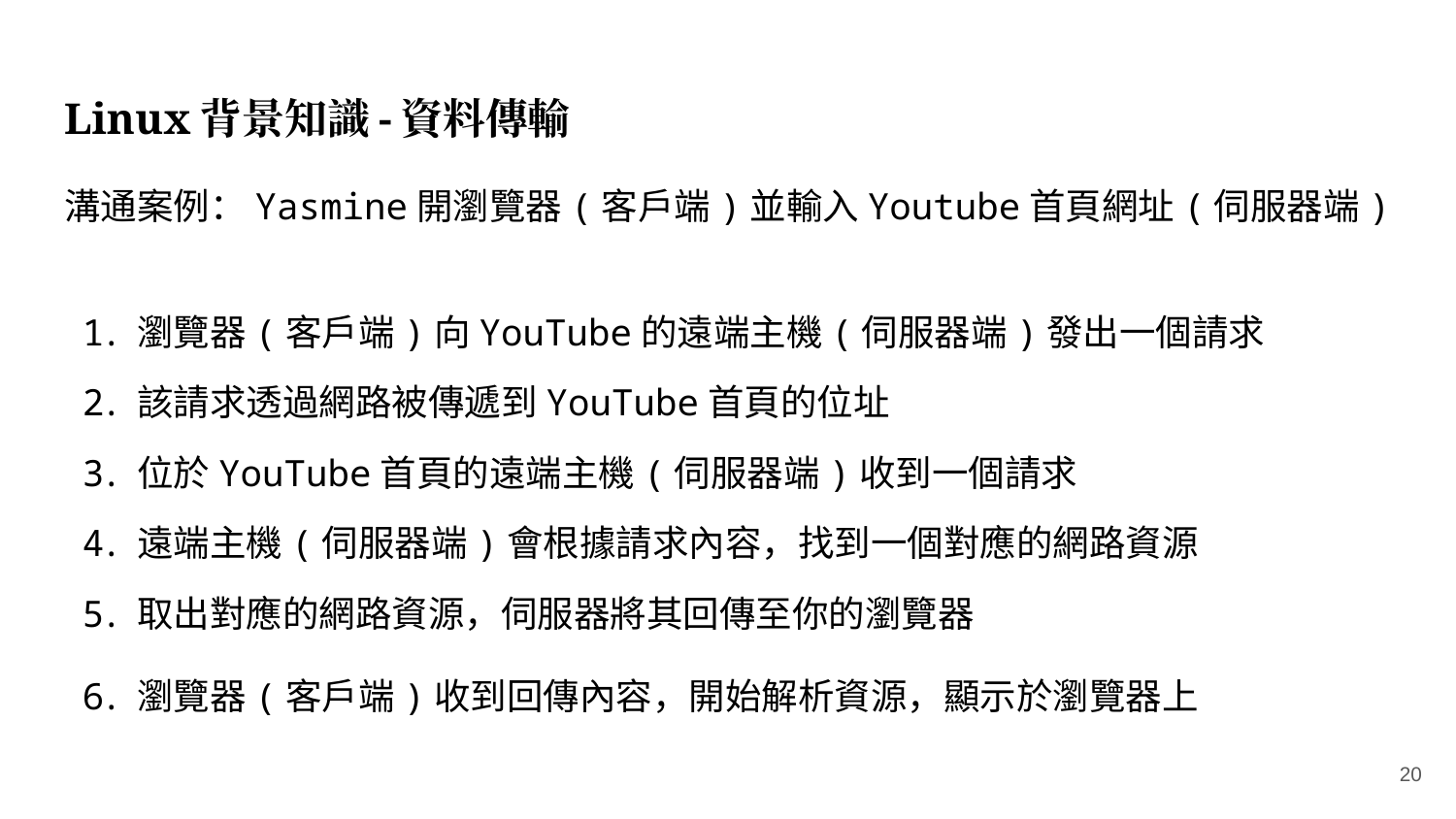

# Linux背景知識-資料傳輸
溝通案例：Yasmine開瀏覽器(客戶端)並輸入Youtube首頁網址(伺服器端)
瀏覽器(客戶端)向YouTube的遠端主機(伺服器端)發出一個請求
該請求透過網路被傳遞到YouTube首頁的位址
位於YouTube首頁的遠端主機(伺服器端)收到一個請求
遠端主機(伺服器端)會根據請求內容，找到一個對應的網路資源
取出對應的網路資源，伺服器將其回傳至你的瀏覽器
瀏覽器(客戶端)收到回傳內容，開始解析資源，顯示於瀏覽器上

20